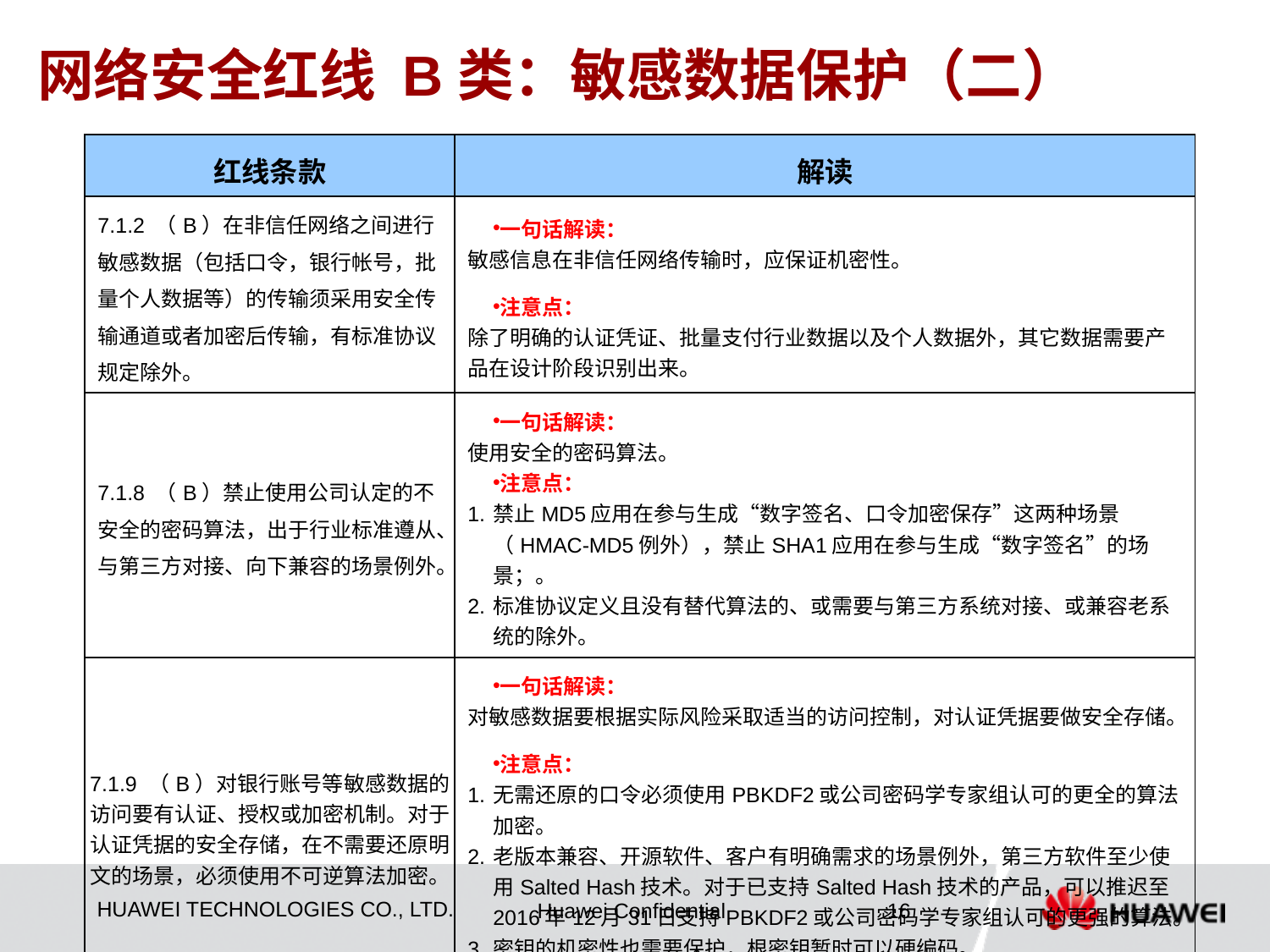

网络安全红线 B类：敏感数据保护（二）
| 红线条款 | 解读 |
| --- | --- |
| 7.1.2 （B）在非信任网络之间进行敏感数据（包括口令，银行帐号，批量个人数据等）的传输须采用安全传输通道或者加密后传输，有标准协议规定除外。 | 一句话解读： 敏感信息在非信任网络传输时，应保证机密性。 注意点： 除了明确的认证凭证、批量支付行业数据以及个人数据外，其它数据需要产品在设计阶段识别出来。 |
| 7.1.8 （B）禁止使用公司认定的不安全的密码算法，出于行业标准遵从、与第三方对接、向下兼容的场景例外。 | 一句话解读： 使用安全的密码算法。 注意点： 禁止MD5应用在参与生成“数字签名、口令加密保存”这两种场景（HMAC-MD5例外），禁止SHA1应用在参与生成“数字签名”的场景；。 标准协议定义且没有替代算法的、或需要与第三方系统对接、或兼容老系统的除外。 |
| 7.1.9 （B）对银行账号等敏感数据的访问要有认证、授权或加密机制。对于认证凭据的安全存储，在不需要还原明文的场景，必须使用不可逆算法加密。 | 一句话解读： 对敏感数据要根据实际风险采取适当的访问控制，对认证凭据要做安全存储。 注意点： 无需还原的口令必须使用PBKDF2或公司密码学专家组认可的更全的算法加密。 老版本兼容、开源软件、客户有明确需求的场景例外，第三方软件至少使用Salted Hash技术。对于已支持Salted Hash技术的产品，可以推迟至2016年12月31日支持PBKDF2或公司密码学专家组认可的更强的算法。 密钥的机密性也需要保护，根密钥暂时可以硬编码。 对开源软件中密钥的加密保护不作强制要求。 |